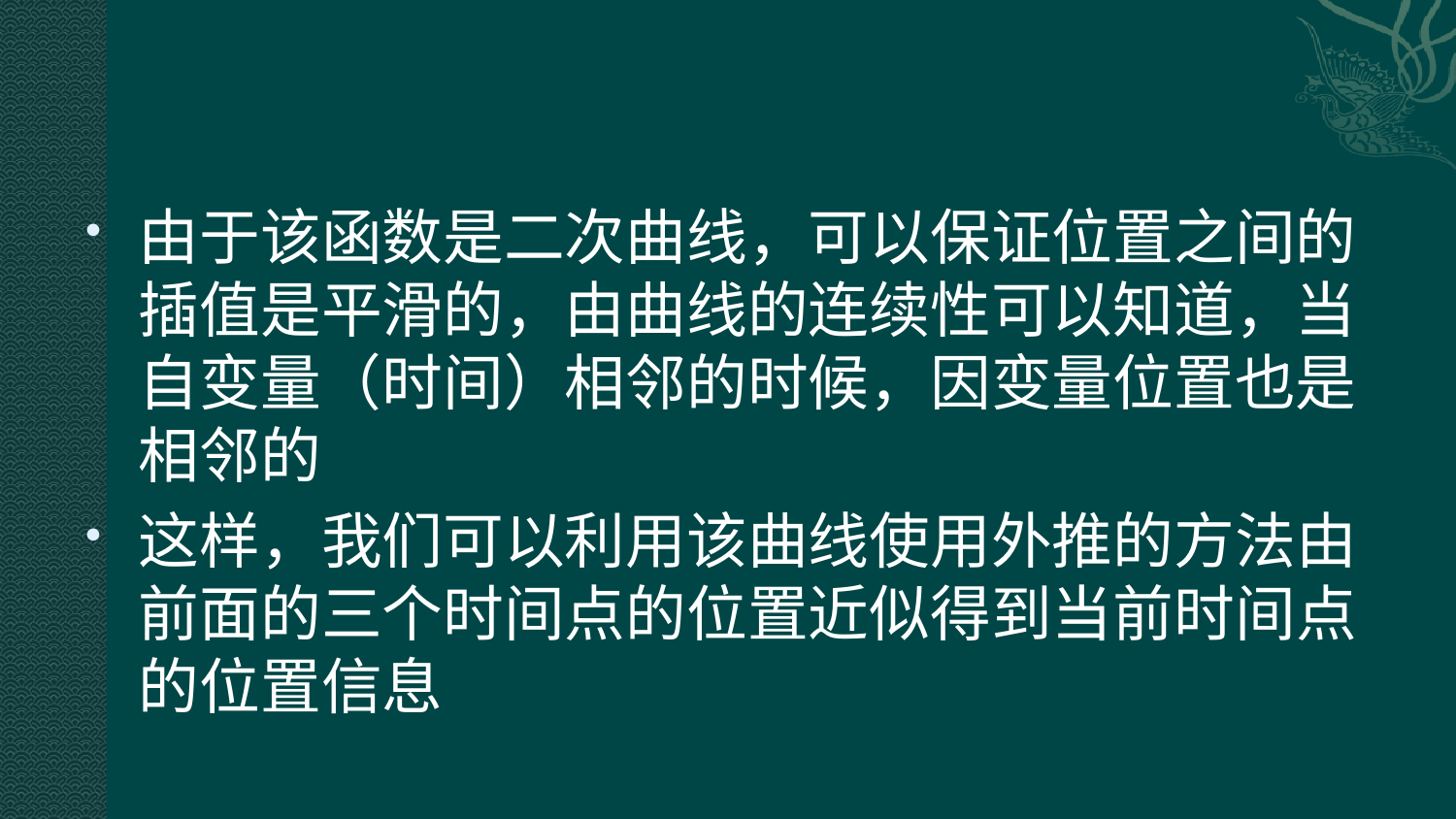

#
由于该函数是二次曲线，可以保证位置之间的插值是平滑的，由曲线的连续性可以知道，当自变量（时间）相邻的时候，因变量位置也是相邻的
这样，我们可以利用该曲线使用外推的方法由前面的三个时间点的位置近似得到当前时间点的位置信息